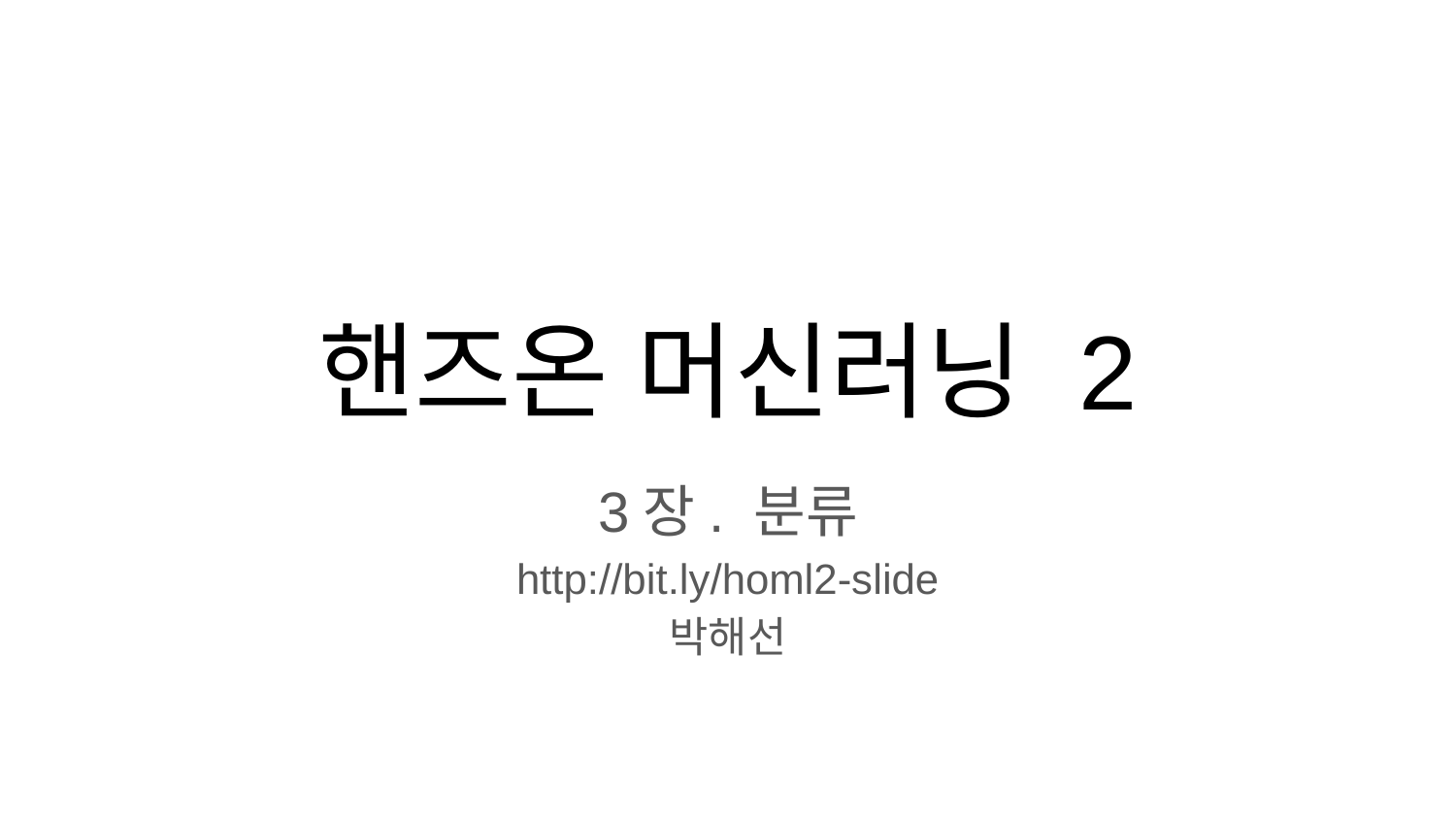

# 핸즈온 머신러닝 2
3장. 분류
http://bit.ly/homl2-slide
박해선